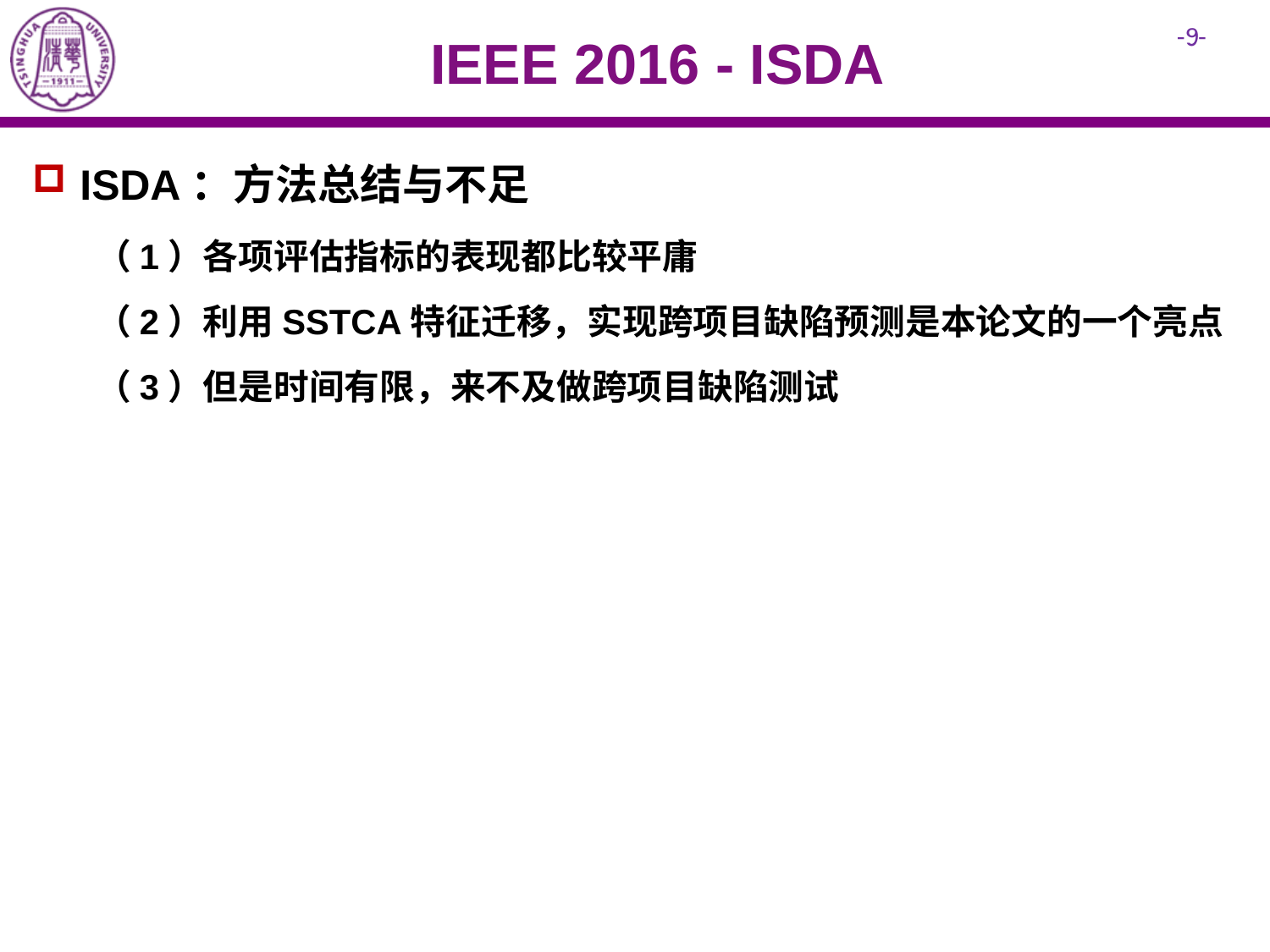

# IEEE 2016 - ISDA
ISDA：方法总结与不足
（1）各项评估指标的表现都比较平庸
（2）利用SSTCA特征迁移，实现跨项目缺陷预测是本论文的一个亮点
（3）但是时间有限，来不及做跨项目缺陷测试